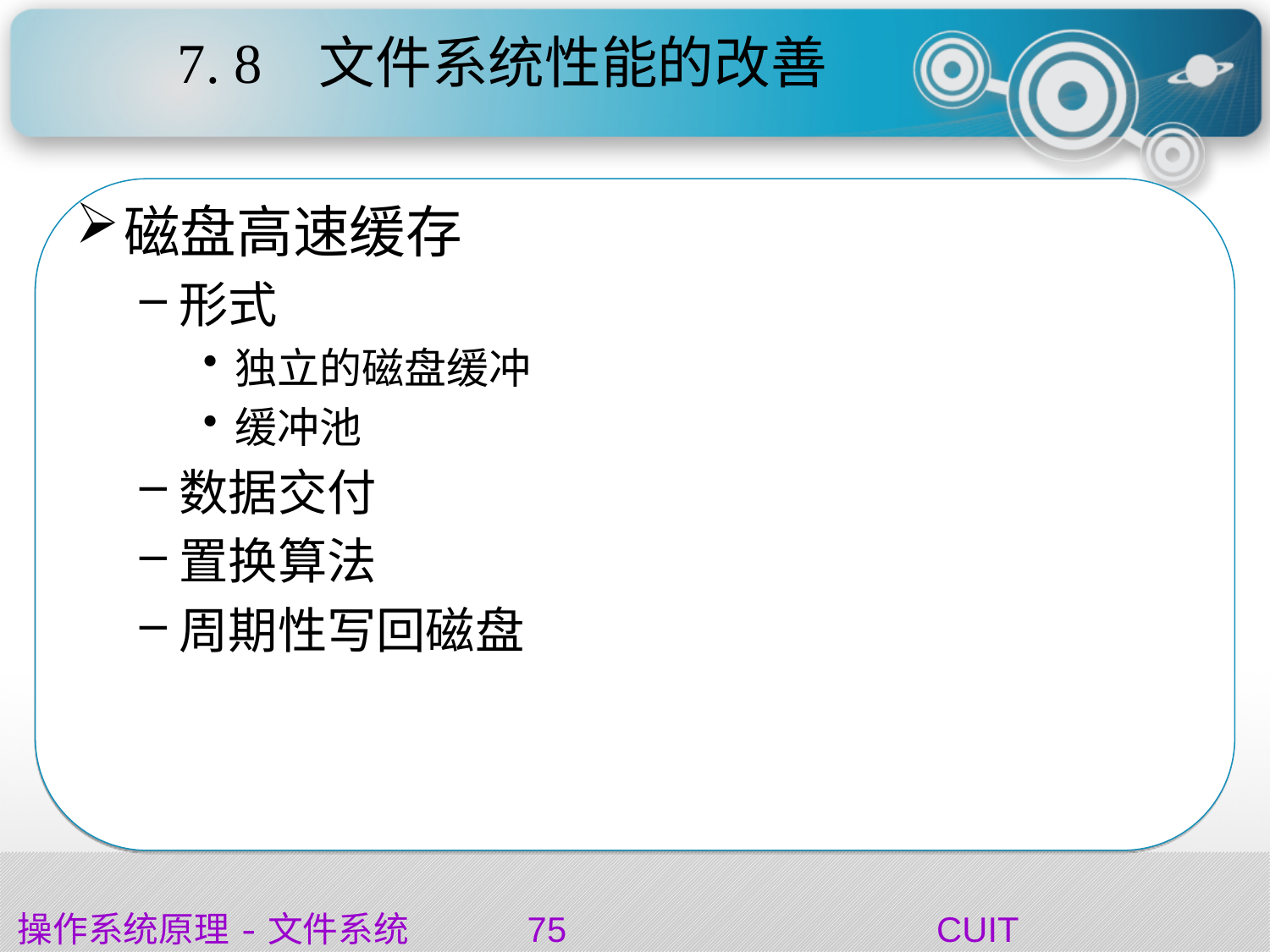

# 7. 8   文件系统性能的改善
磁盘高速缓存
形式
独立的磁盘缓冲
缓冲池
数据交付
置换算法
周期性写回磁盘